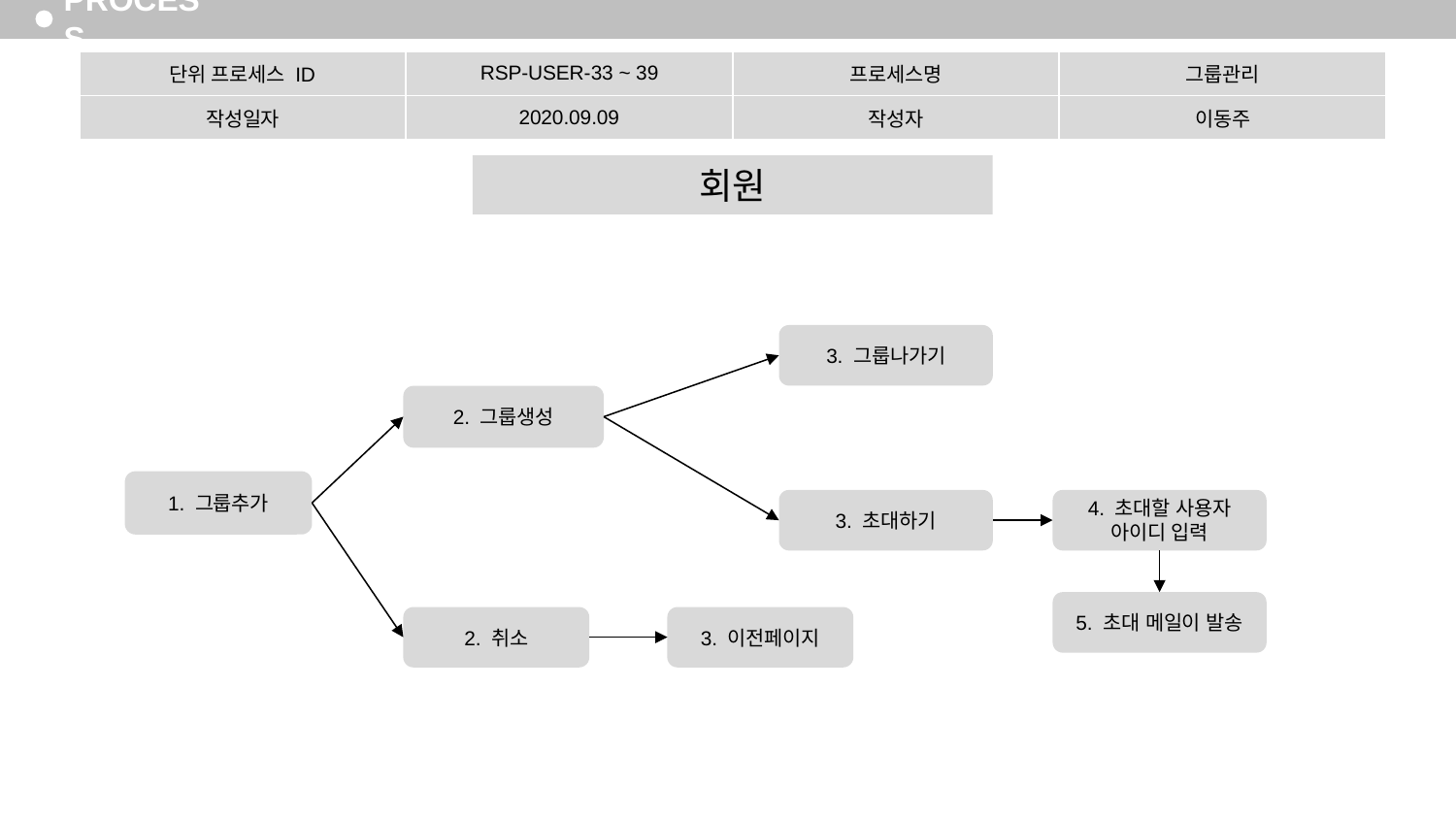

# PROCESS
| 단위 프로세스 ID | RSP-USER-33 ~ 39 | 프로세스명 | 그룹관리 |
| --- | --- | --- | --- |
| 작성일자 | 2020.09.09 | 작성자 | 이동주 |
회원
3. 그룹나가기
2. 그룹생성
1. 그룹추가
3. 초대하기
4. 초대할 사용자 아이디 입력
5. 초대 메일이 발송
2. 취소
3. 이전페이지